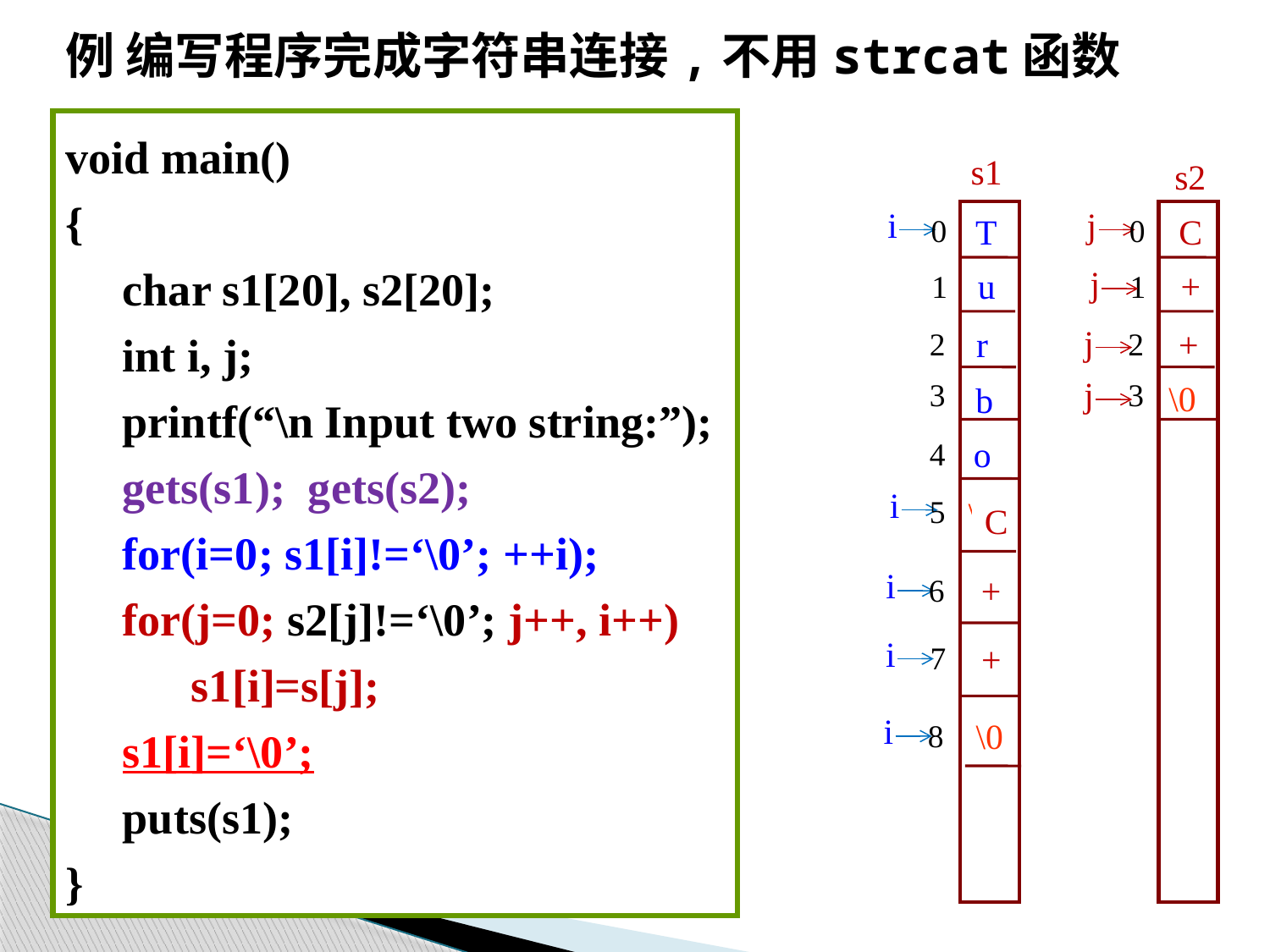

例 编写程序完成字符串连接,不用strcat函数
void main()
{
     char s1[20], s2[20];
     int i, j;
     printf(“\n Input two string:”);
     gets(s1);  gets(s2);
     for(i=0; s1[i]!=‘\0’; ++i);
     for(j=0; s2[j]!=‘\0’; j++, i++)
           s1[i]=s[j];
     s1[i]=‘\0’;
     puts(s1);
}
s1

T
0
u
1

r
2
3
b
o
4
5
\0
6

7

8

s2

C
0
+
1

+
2
3
\0

j
i
j
j
j
i
C
i
+
i
+
i
\0